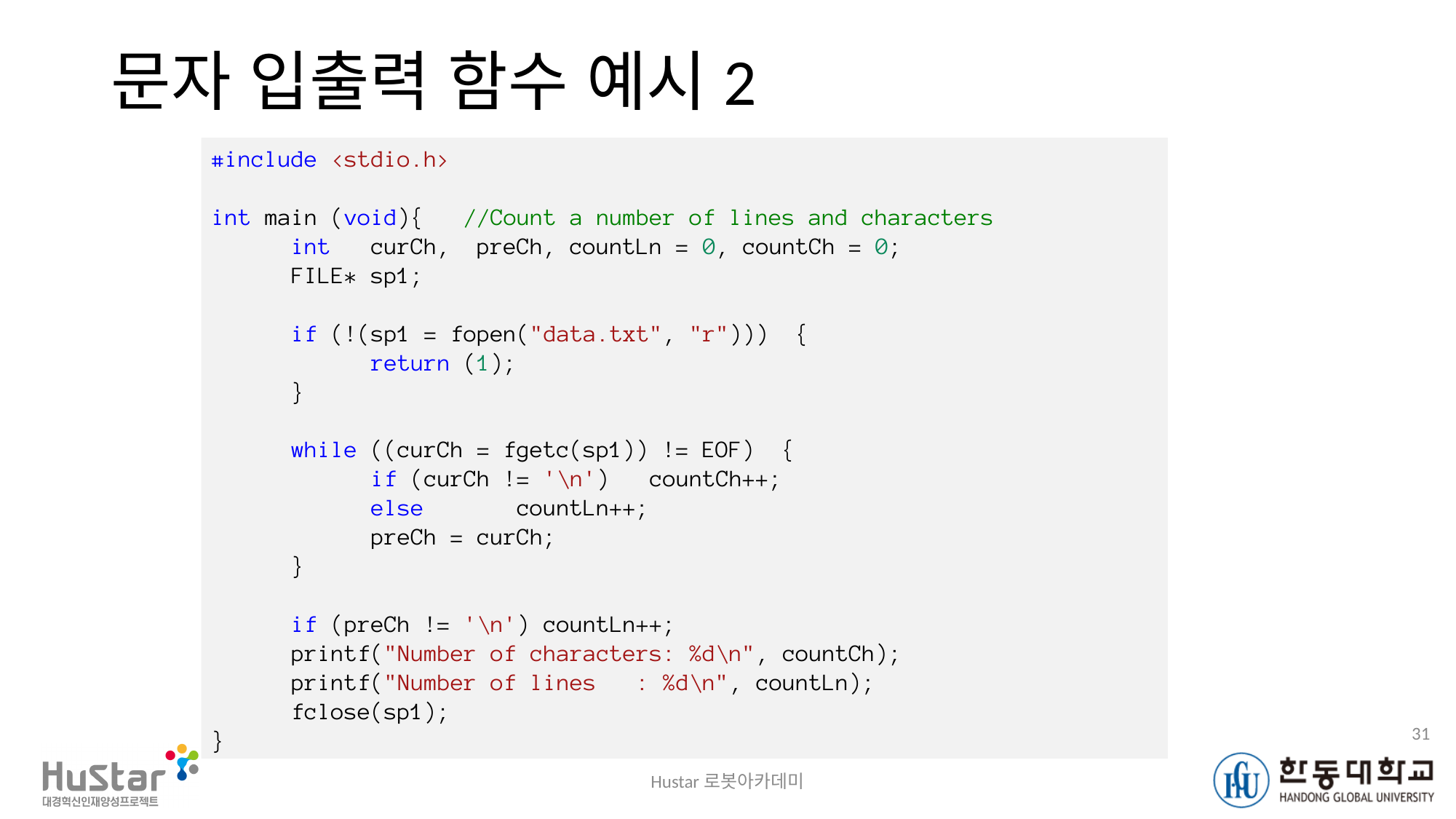

# 문자 입출력 함수 예시2

#include <stdio.h>
int main (void){   //Count a number of lines and characters
      int   curCh,  preCh, countLn = 0, countCh = 0;
      FILE* sp1;
      if (!(sp1 = fopen("data.txt", "r")))  {
            return (1);
      }
      while ((curCh = fgetc(sp1)) != EOF)  {
            if (curCh != '\n')   countCh++;
            else       countLn++;
            preCh = curCh;
      }
      if (preCh != '\n') countLn++;
      printf("Number of characters: %d\n", countCh);
      printf("Number of lines   : %d\n", countLn);
      fclose(sp1);
}
31
Hustar로봇아카데미